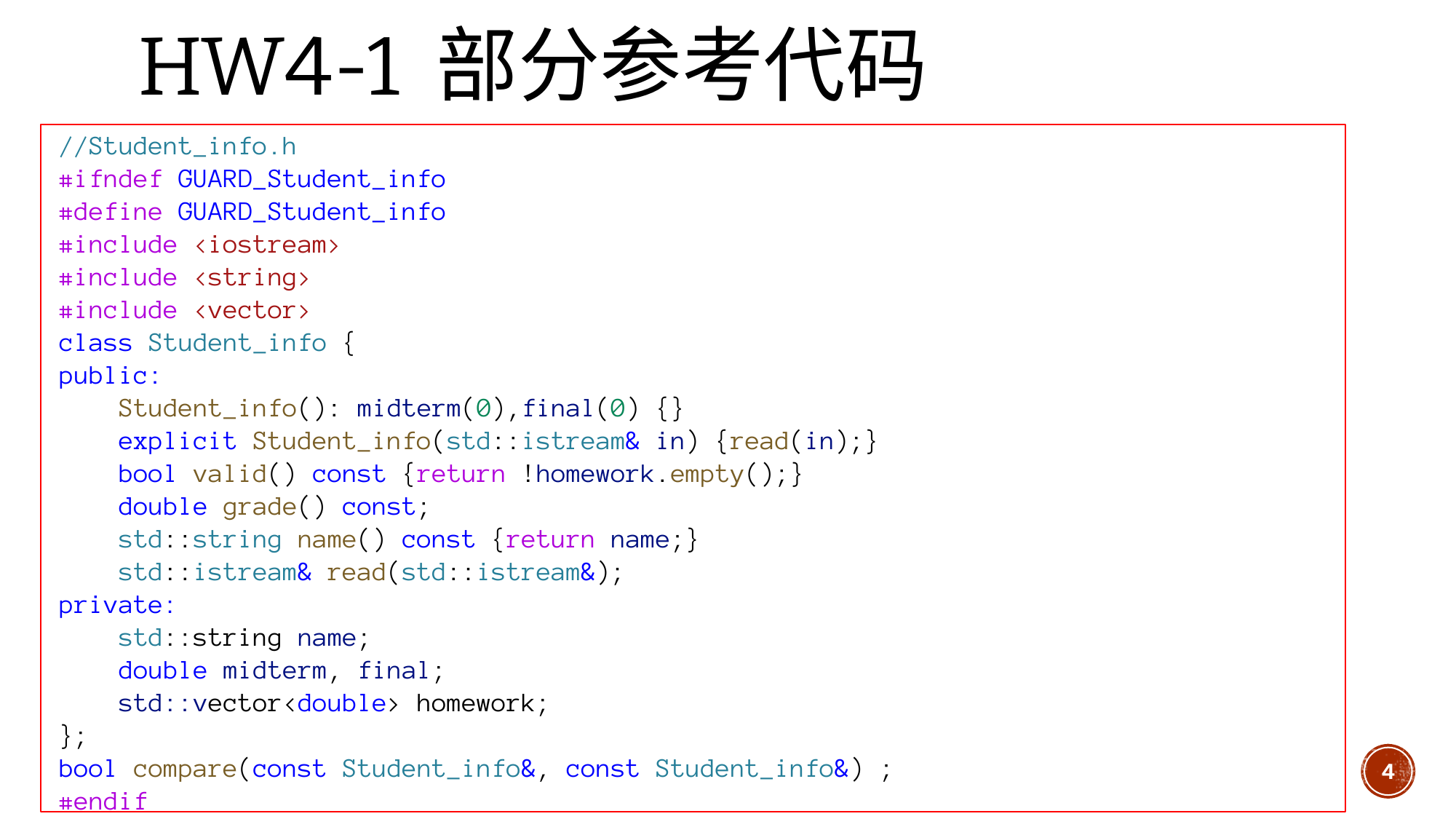

# HW4-1 部分参考代码
//Student_info.h
#ifndef GUARD_Student_info
#define GUARD_Student_info
#include <iostream>
#include <string>
#include <vector>
class Student_info {
public:
    Student_info(): midterm(0),final(0) {}
    explicit Student_info(std::istream& in) {read(in);}
    bool valid() const {return !homework.empty();}
    double grade() const;
    std::string name() const {return name;}
    std::istream& read(std::istream&);
private:
    std::string name;
    double midterm, final;
    std::vector<double> homework;
};
bool compare(const Student_info&, const Student_info&) ;
#endif

4